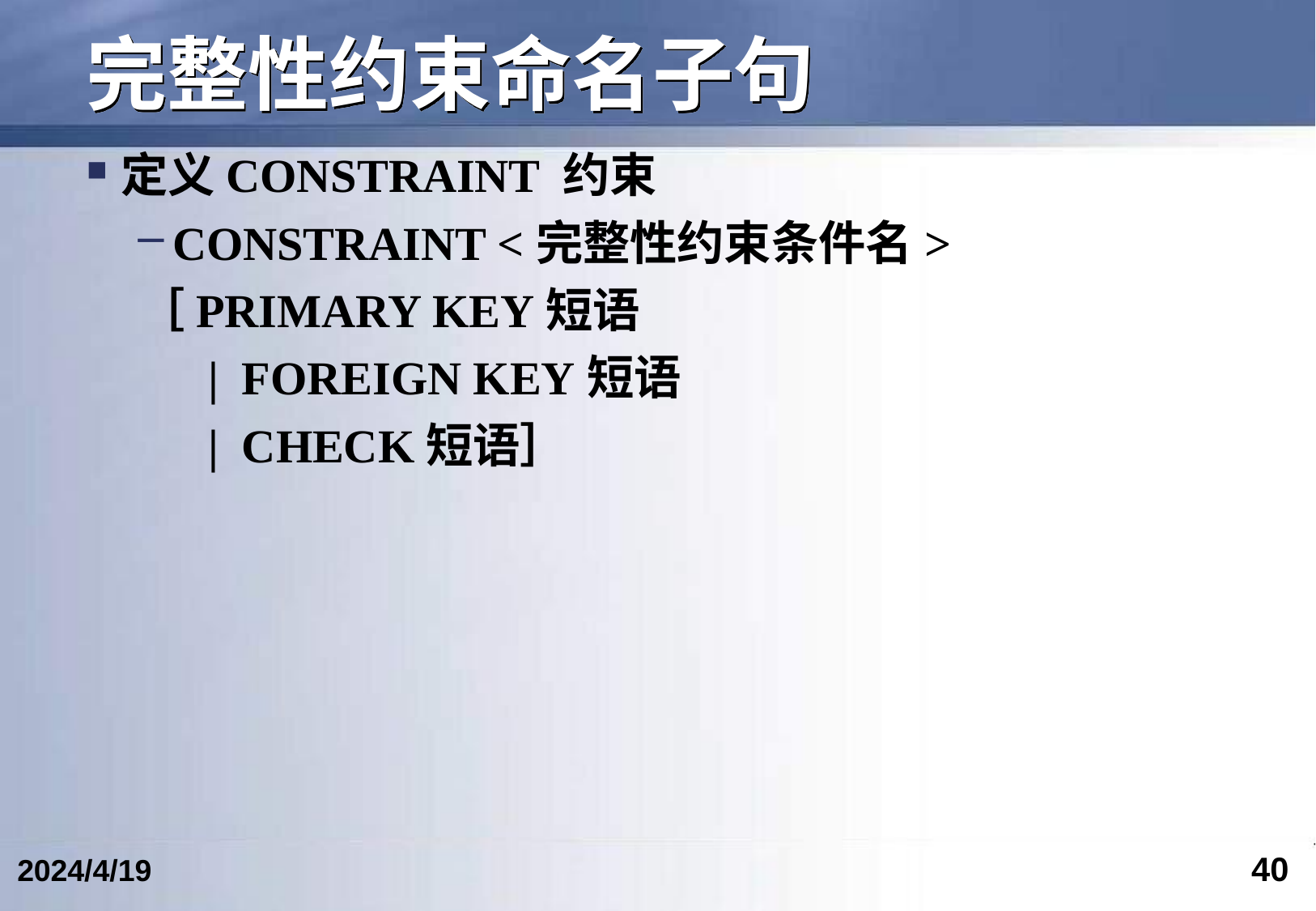

# 完整性约束命名子句
定义CONSTRAINT 约束
CONSTRAINT <完整性约束条件名>
［PRIMARY KEY短语
      |  FOREIGN KEY短语
      |  CHECK短语］

40
2024/4/19